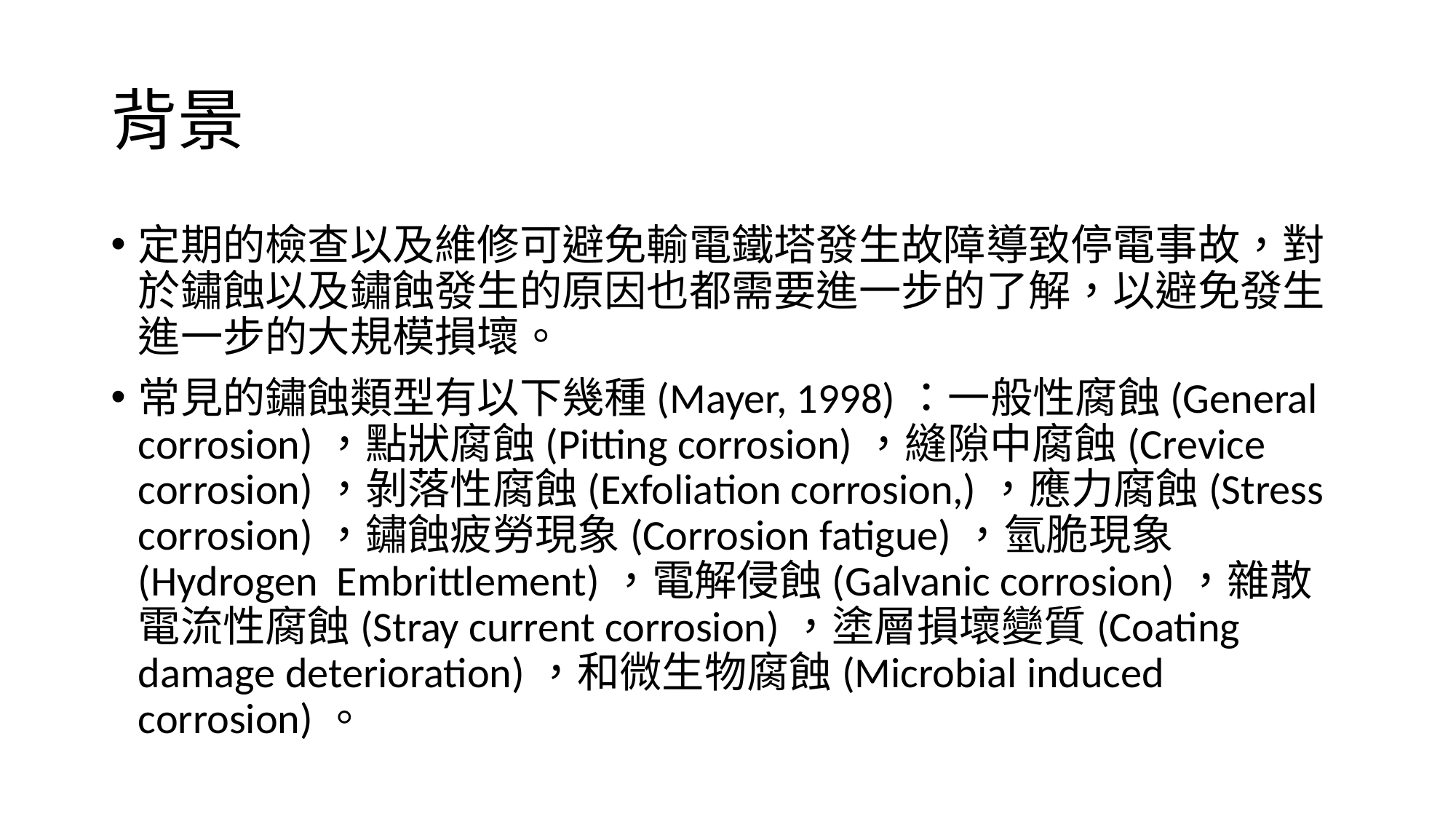

# 背景
定期的檢查以及維修可避免輸電鐵塔發生故障導致停電事故，對於鏽蝕以及鏽蝕發生的原因也都需要進一步的了解，以避免發生進一步的大規模損壞。
常見的鏽蝕類型有以下幾種(Mayer, 1998)：一般性腐蝕(General corrosion)，點狀腐蝕(Pitting corrosion)，縫隙中腐蝕(Crevice  corrosion)，剝落性腐蝕(Exfoliation corrosion,)，應力腐蝕(Stress corrosion)，鏽蝕疲勞現象(Corrosion fatigue)，氫脆現象(Hydrogen  Embrittlement)，電解侵蝕(Galvanic corrosion)，雜散電流性腐蝕(Stray current corrosion)，塗層損壞變質(Coating damage deterioration)，和微生物腐蝕(Microbial induced corrosion)。